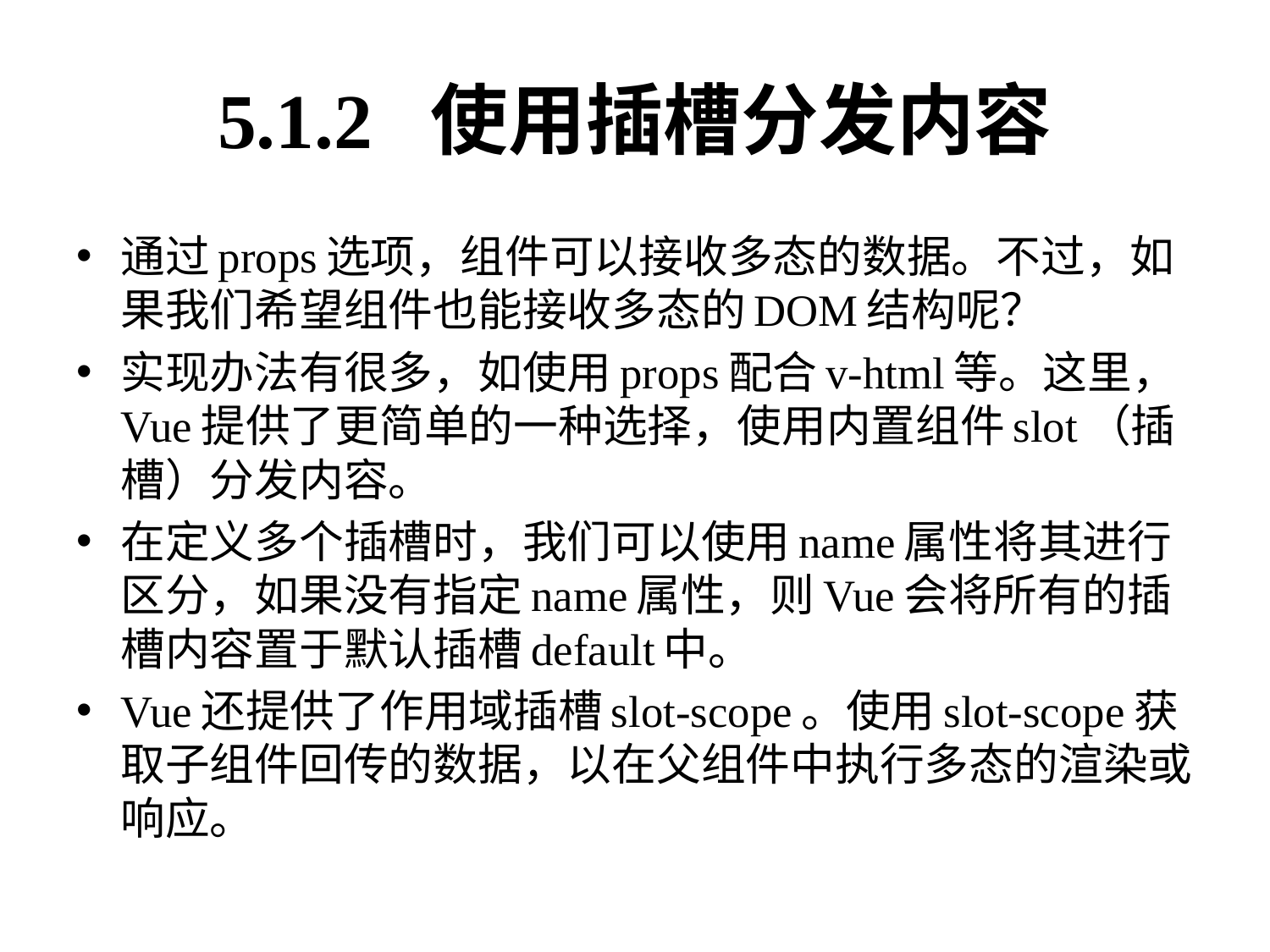

# 5.1.2  使用插槽分发内容
通过props选项，组件可以接收多态的数据。不过，如果我们希望组件也能接收多态的DOM结构呢？
实现办法有很多，如使用props配合v-html等。这里，Vue提供了更简单的一种选择，使用内置组件slot（插槽）分发内容。
在定义多个插槽时，我们可以使用name属性将其进行区分，如果没有指定name属性，则Vue会将所有的插槽内容置于默认插槽default中。
Vue还提供了作用域插槽slot-scope。使用slot-scope获取子组件回传的数据，以在父组件中执行多态的渲染或响应。